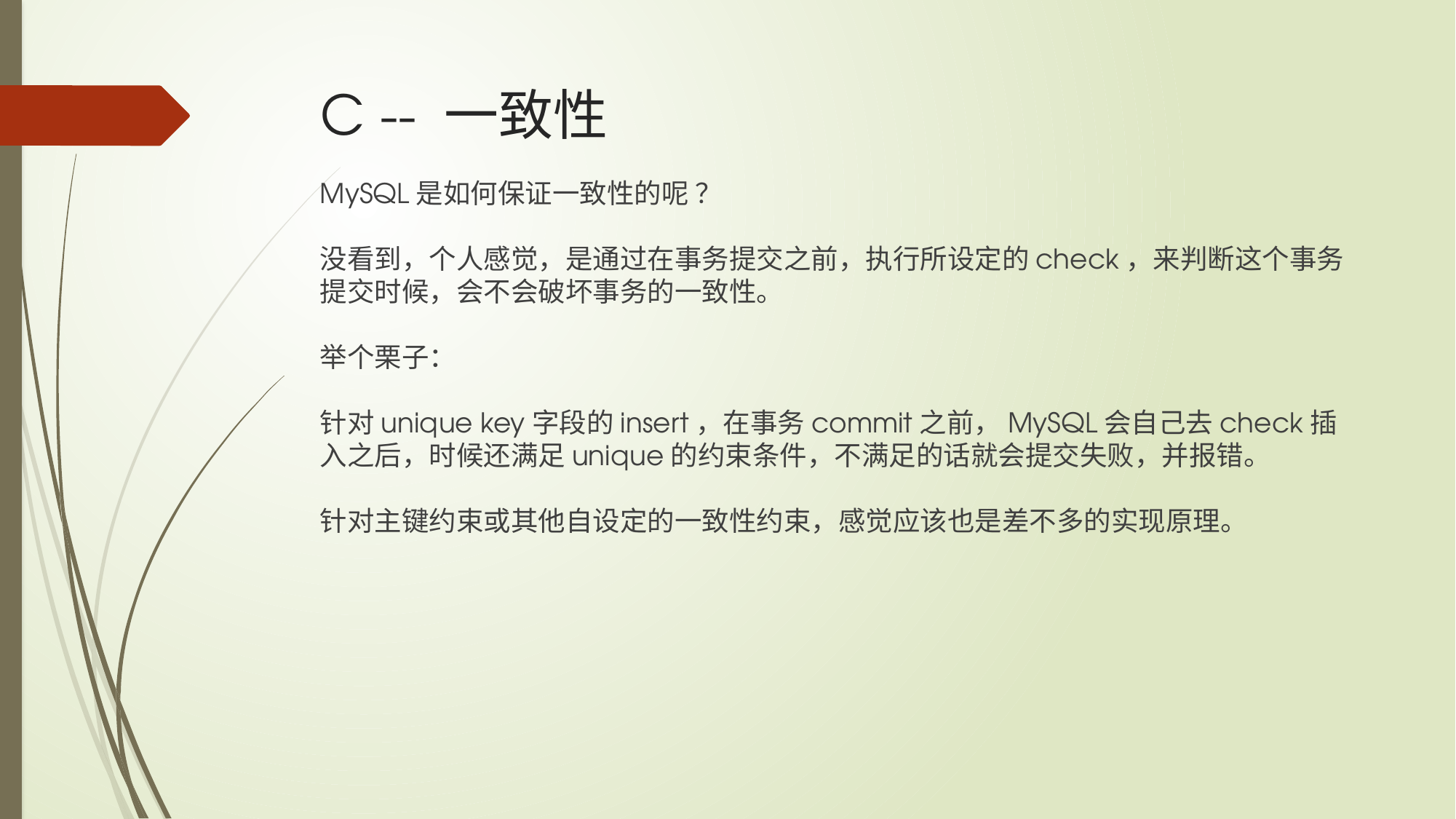

# C -- 一致性
MySQL是如何保证一致性的呢 ？

没看到，个人感觉，是通过在事务提交之前，执行所设定的check，来判断这个事务提交时候，会不会破坏事务的一致性。

举个栗子：

针对unique key字段的insert，在事务commit之前，MySQL会自己去check插入之后，时候还满足unique的约束条件，不满足的话就会提交失败，并报错。

针对主键约束或其他自设定的一致性约束，感觉应该也是差不多的实现原理。